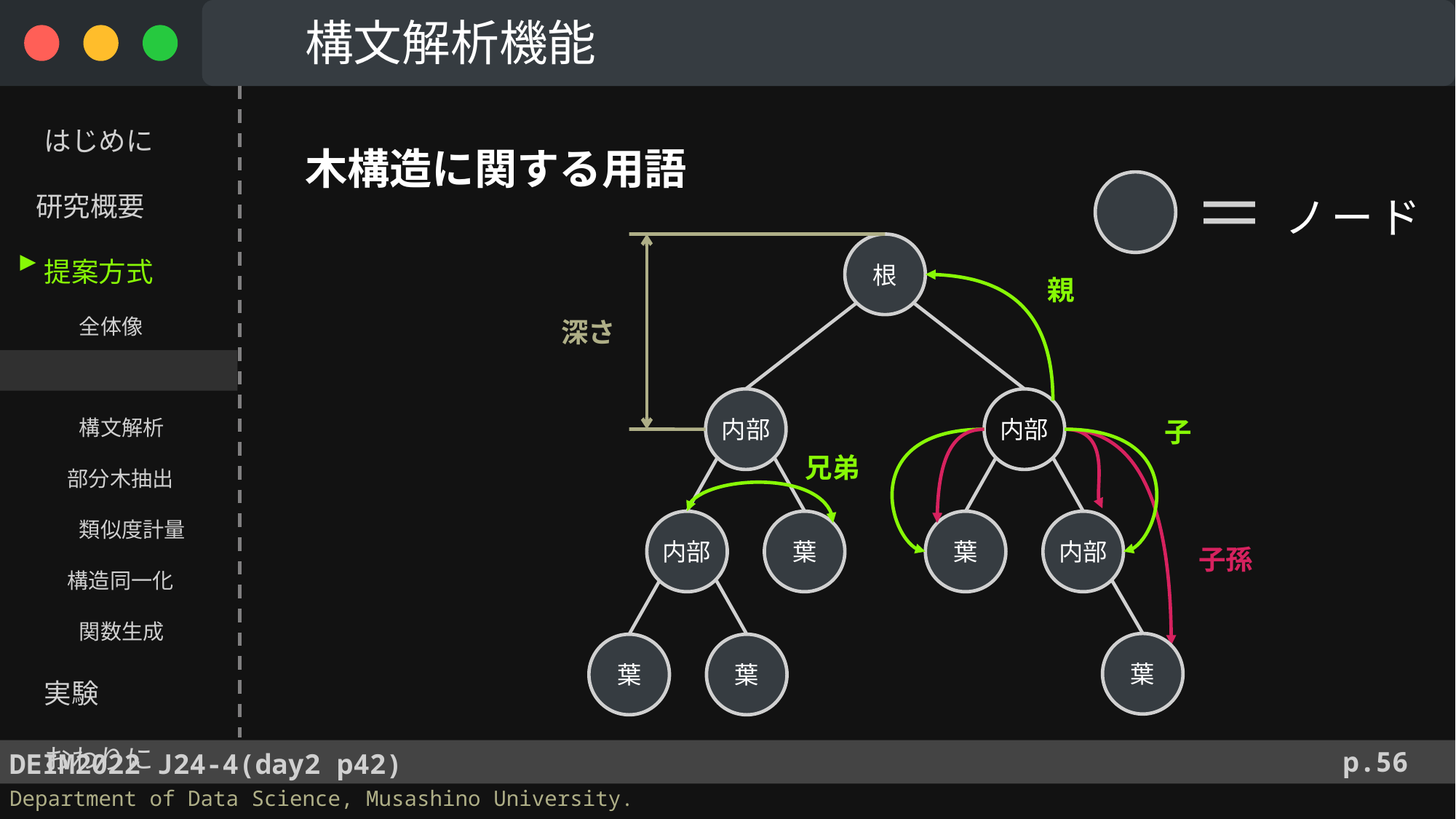

構文解析機能
　 はじめに
   研究概要
　 提案方式
　　　 全体像
　　　 構文解析
　　   部分木抽出
　　　 類似度計量
　　   構造同一化
　　　 関数生成
　 実験
　 おわりに

木構造に関する用語

ノード
根
内部
内部
内部
葉
葉
内部
葉
葉
葉
親
深さ
子
子孫
▶︎

兄弟
p.56